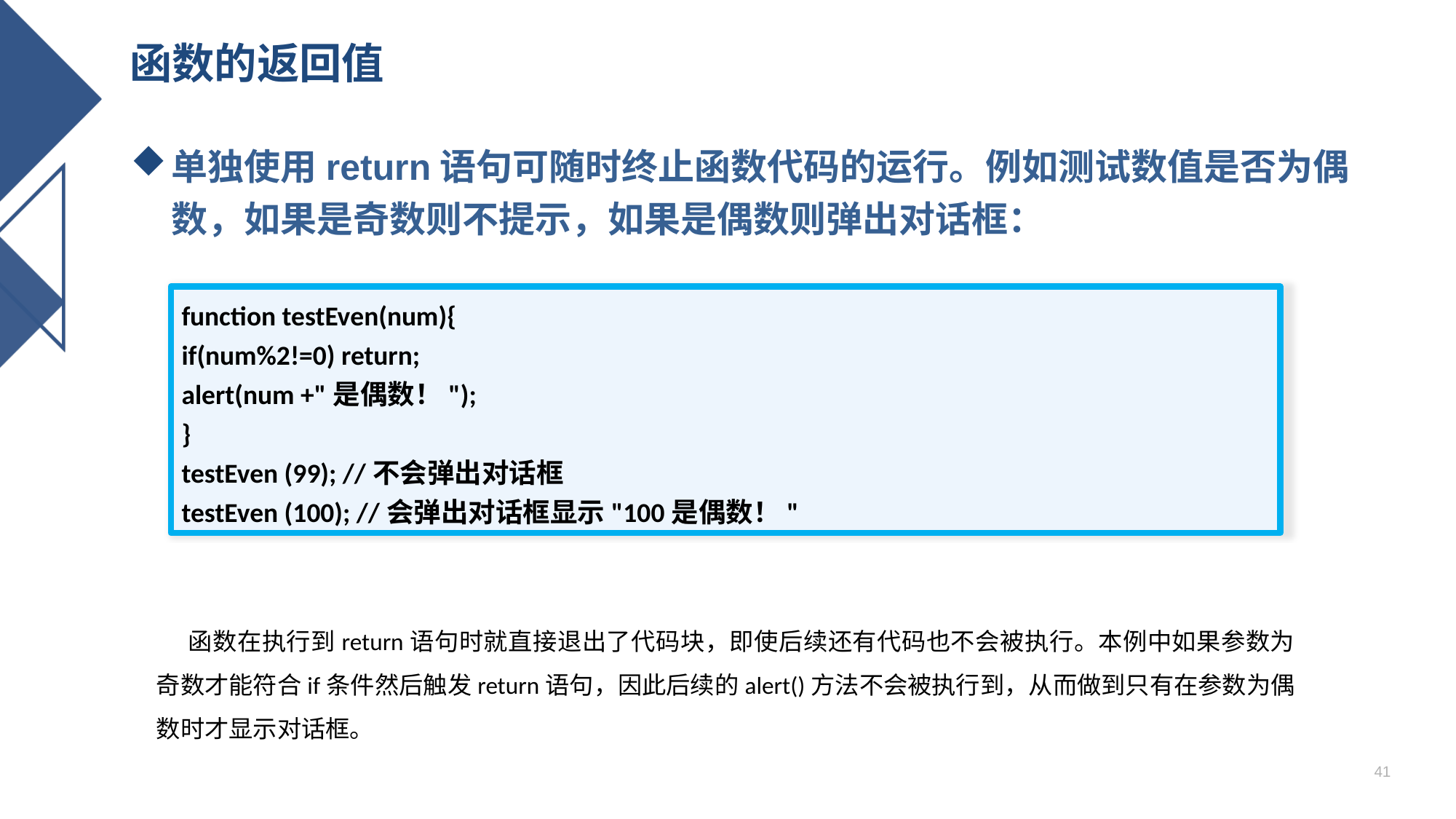

# 函数的返回值
单独使用return语句可随时终止函数代码的运行。例如测试数值是否为偶数，如果是奇数则不提示，如果是偶数则弹出对话框：

function testEven(num){
if(num%2!=0) return;
alert(num +"是偶数！");
}
testEven (99); //不会弹出对话框
testEven (100); //会弹出对话框显示"100是偶数！"
函数在执行到return语句时就直接退出了代码块，即使后续还有代码也不会被执行。本例中如果参数为奇数才能符合if条件然后触发return语句，因此后续的alert()方法不会被执行到，从而做到只有在参数为偶数时才显示对话框。
41